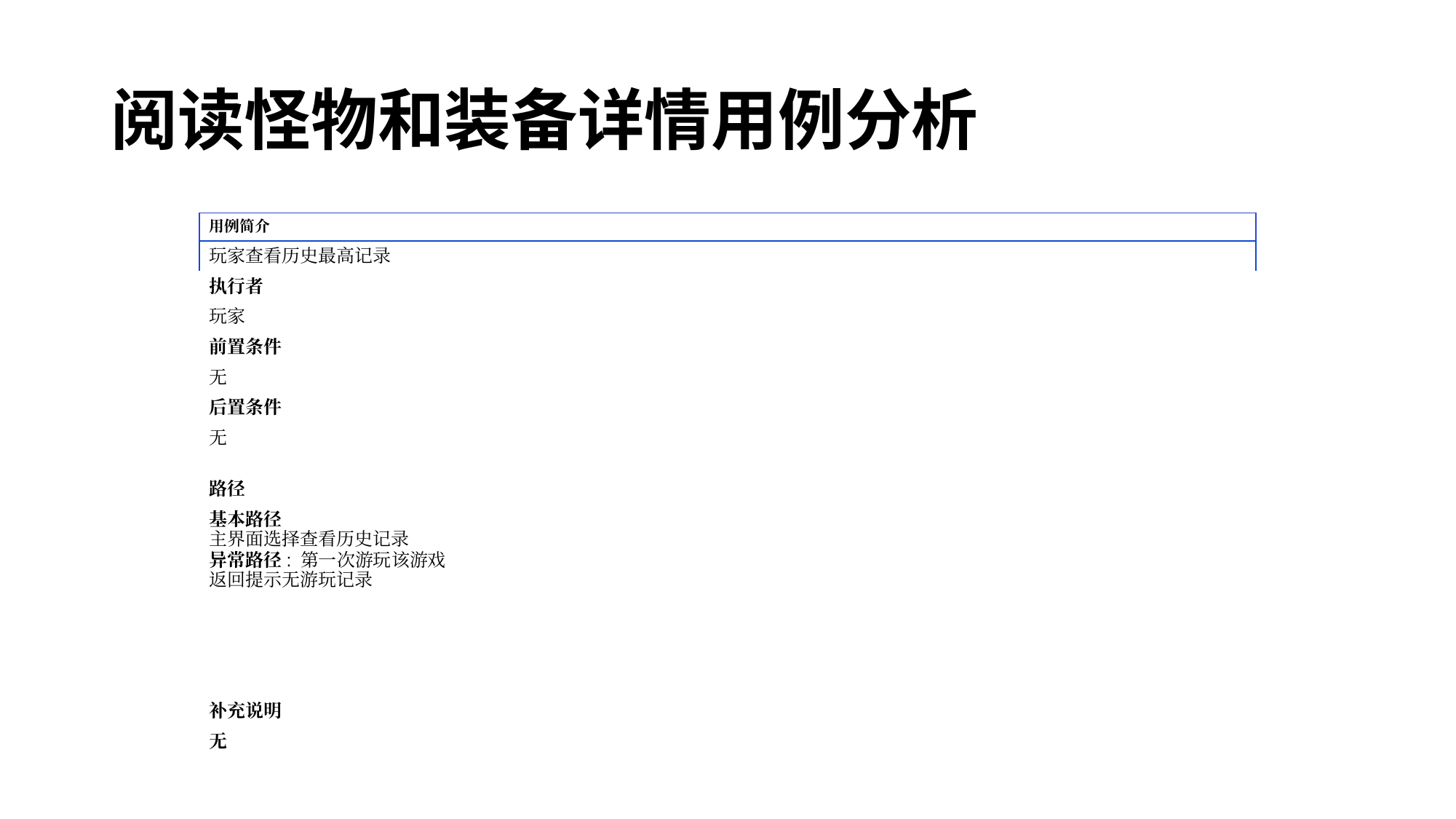

# 阅读怪物和装备详情用例分析
| 用例简介 |
| --- |
| 玩家查看历史最高记录 |
| 执行者 |
| 玩家 |
| 前置条件 |
| 无 |
| 后置条件 |
| 无 |
| 路径 |
| 基本路径  主界面选择查看历史记录  异常路径: 第一次游玩该游戏  返回提示无游玩记录 |
| 补充说明 |
| 无 |